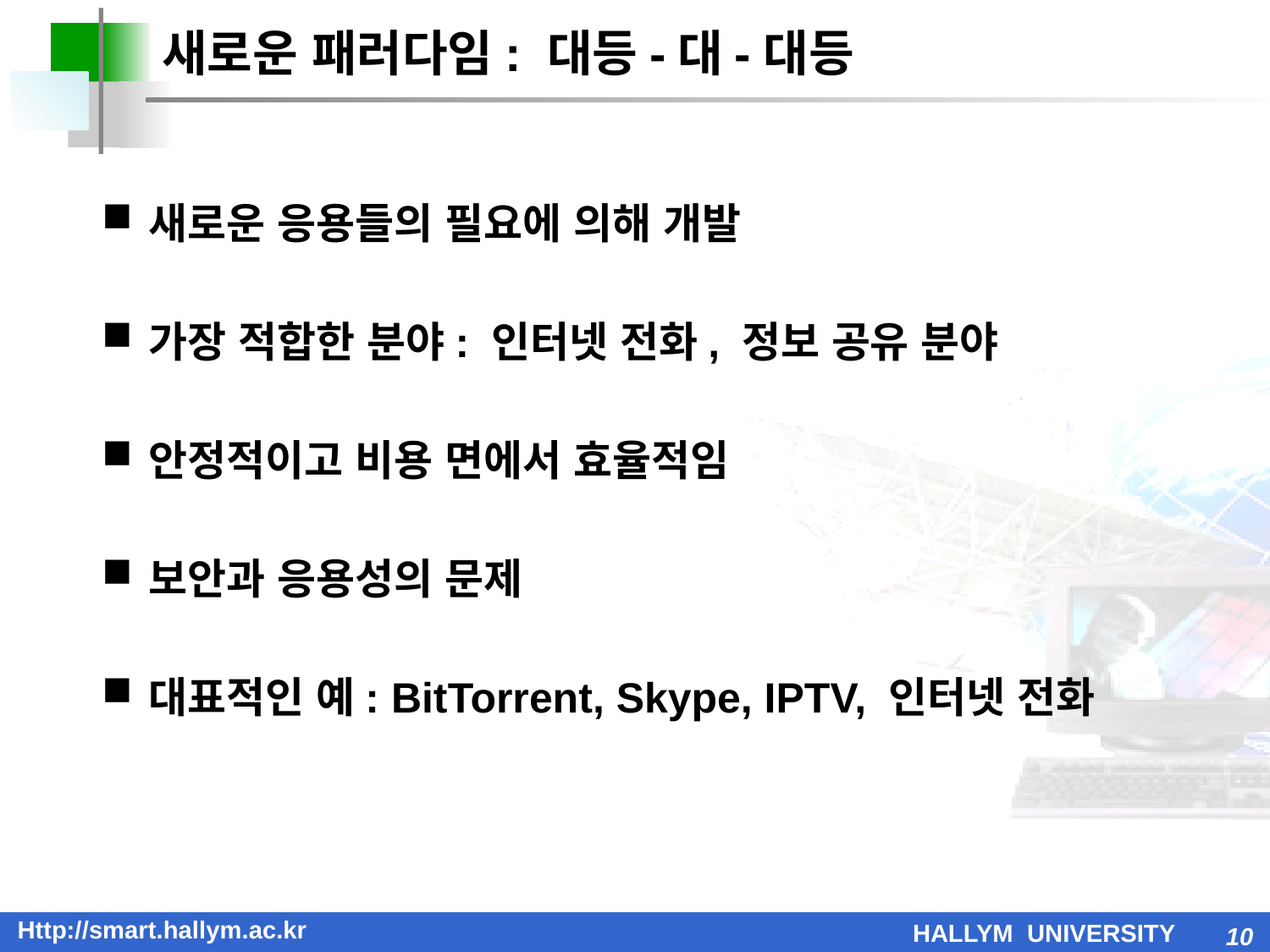

새로운 패러다임: 대등-대-대등

새로운 응용들의 필요에 의해 개발

가장 적합한 분야: 인터넷 전화, 정보 공유 분야

안정적이고 비용 면에서 효율적임

보안과 응용성의 문제

대표적인 예: BitTorrent, Skype, IPTV, 인터넷 전화

10